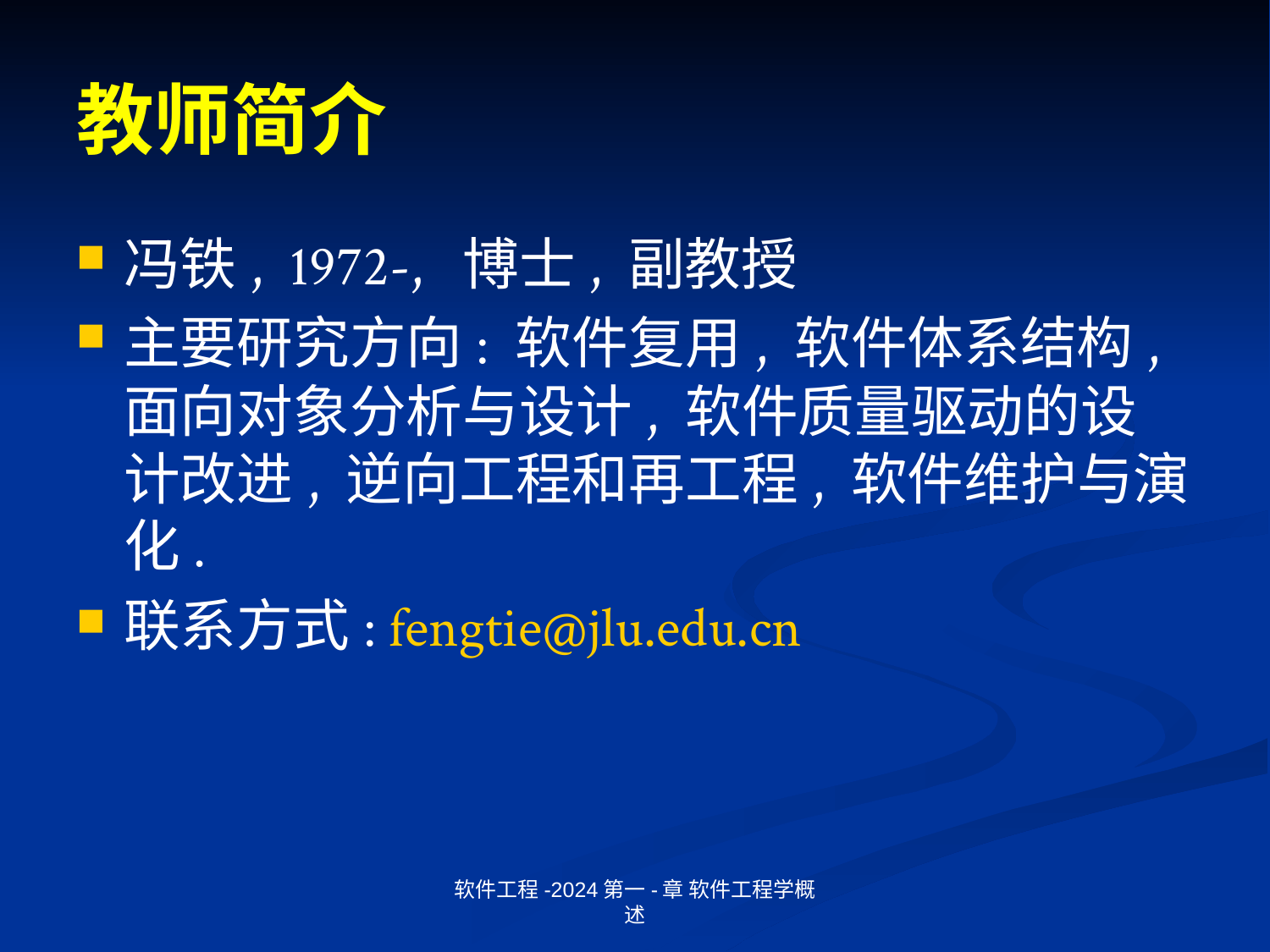

# 教师简介
冯铁,  1972-,  博士, 副教授
主要研究方向: 软件复用, 软件体系结构, 面向对象分析与设计, 软件质量驱动的设计改进, 逆向工程和再工程, 软件维护与演化.
联系方式: fengtie@jlu.edu.cn

软件工程-2024第一-章 软件工程学概述
1